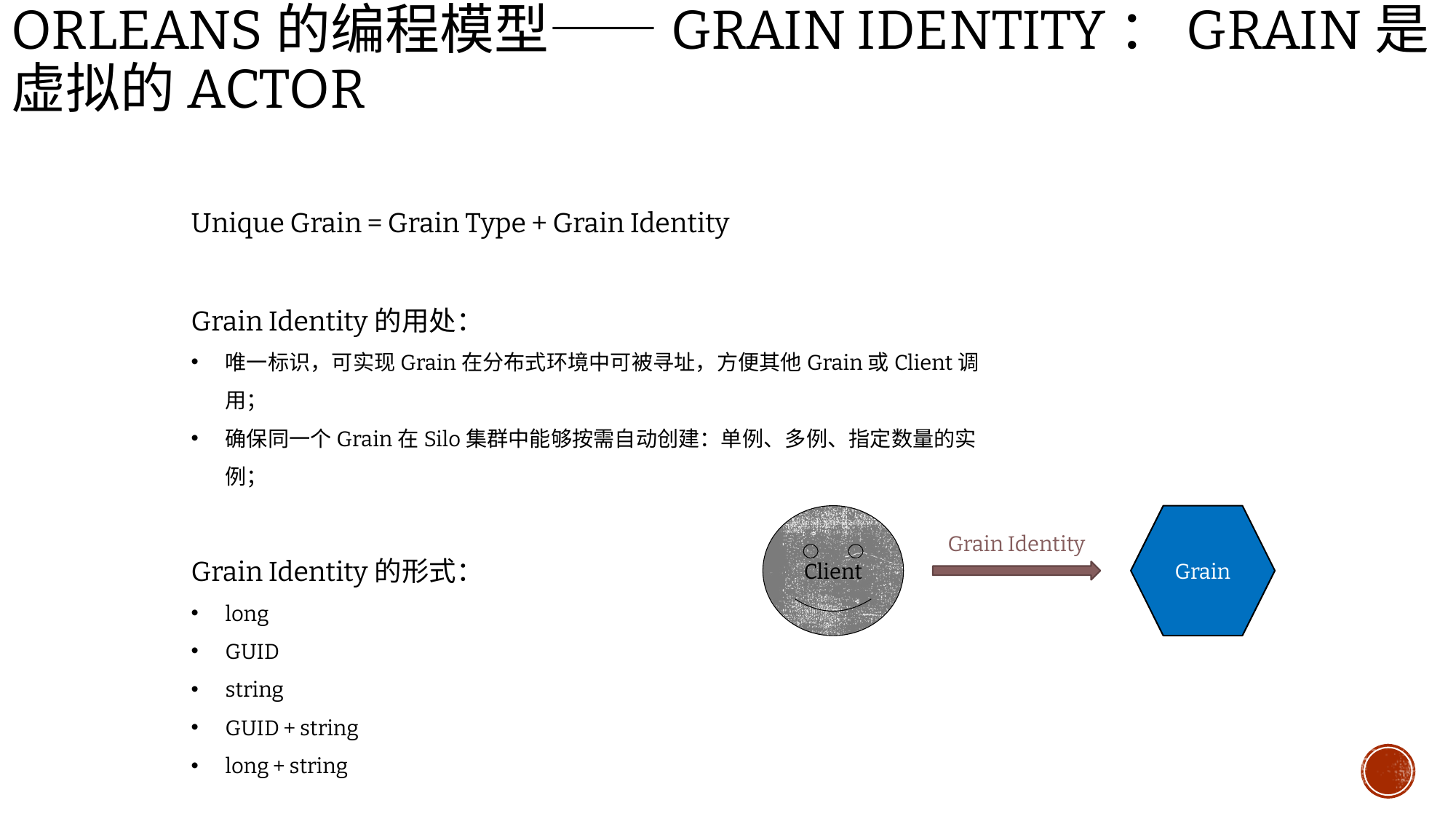

Orleans的编程模型——Grain Identity：Grain是虚拟的Actor
Unique Grain = Grain Type + Grain Identity

Grain Identity的用处：
唯一标识，可实现Grain在分布式环境中可被寻址，方便其他Grain或Client调用；
确保同一个Grain在Silo集群中能够按需自动创建：单例、多例、指定数量的实例；

Grain Identity的形式：
long
GUID
string
GUID + string
long + string
Grain
Client
Grain Identity